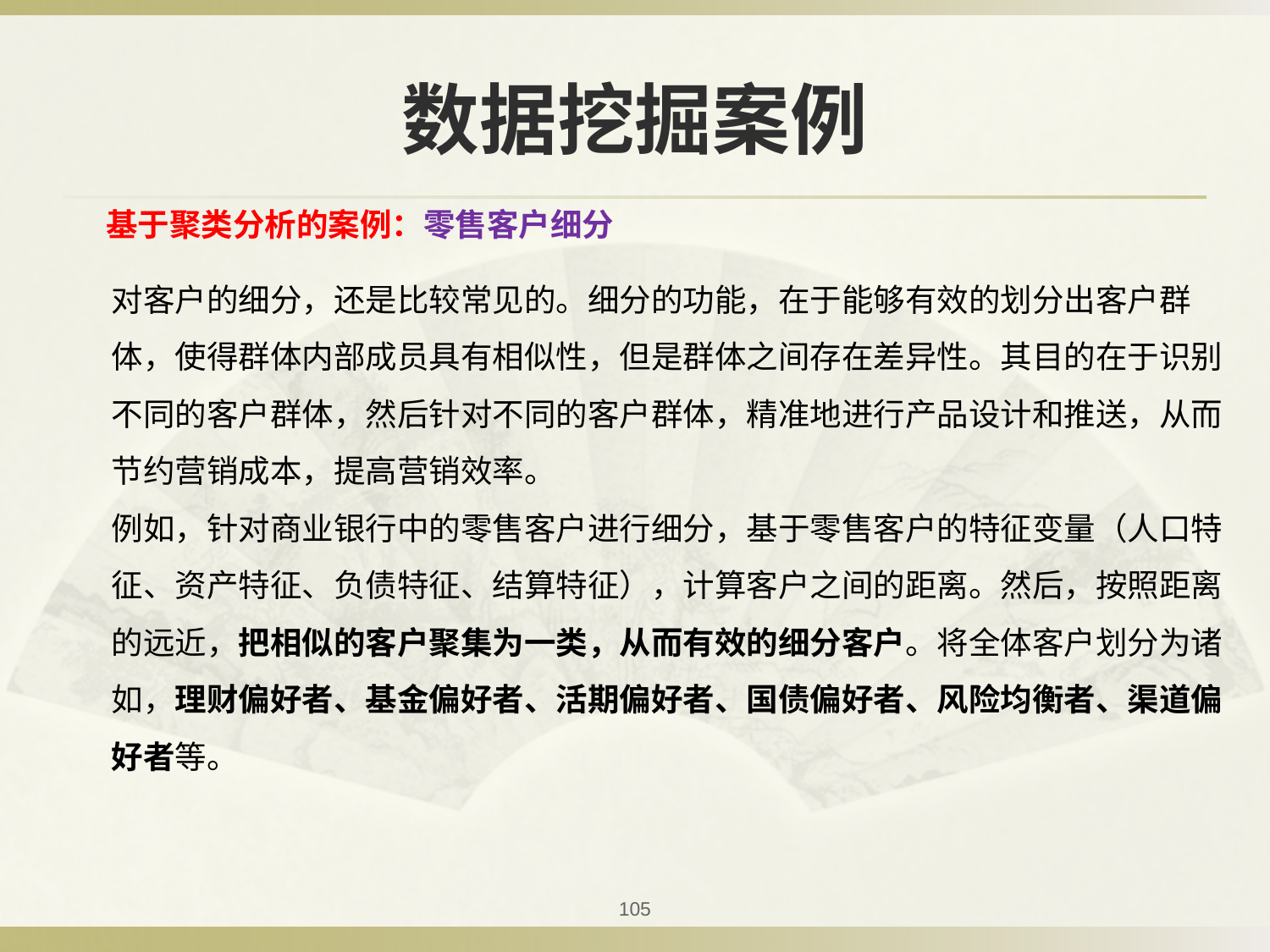

# 数据挖掘案例
基于聚类分析的案例：零售客户细分
对客户的细分，还是比较常见的。细分的功能，在于能够有效的划分出客户群体，使得群体内部成员具有相似性，但是群体之间存在差异性。其目的在于识别不同的客户群体，然后针对不同的客户群体，精准地进行产品设计和推送，从而节约营销成本，提高营销效率。
例如，针对商业银行中的零售客户进行细分，基于零售客户的特征变量（人口特征、资产特征、负债特征、结算特征），计算客户之间的距离。然后，按照距离的远近，把相似的客户聚集为一类，从而有效的细分客户。将全体客户划分为诸如，理财偏好者、基金偏好者、活期偏好者、国债偏好者、风险均衡者、渠道偏好者等。
105